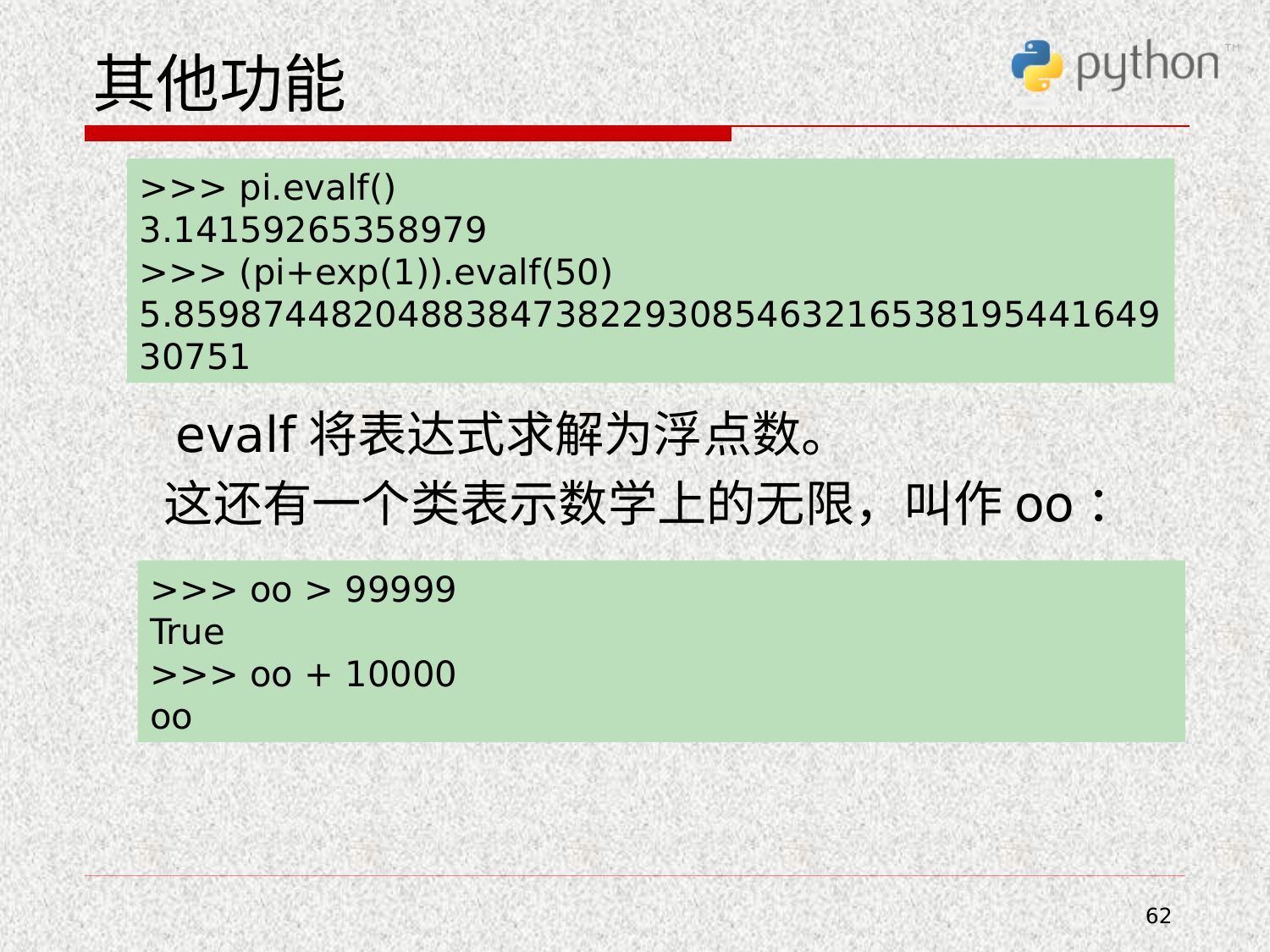

# 其他功能

     evalf将表达式求解为浮点数。
     这还有一个类表示数学上的无限，叫作oo：

>>> pi.evalf()
3.14159265358979
>>> (pi+exp(1)).evalf(50)
5.8598744820488384738229308546321653819544164930751
>>> oo > 99999
True
>>> oo + 10000
oo
62